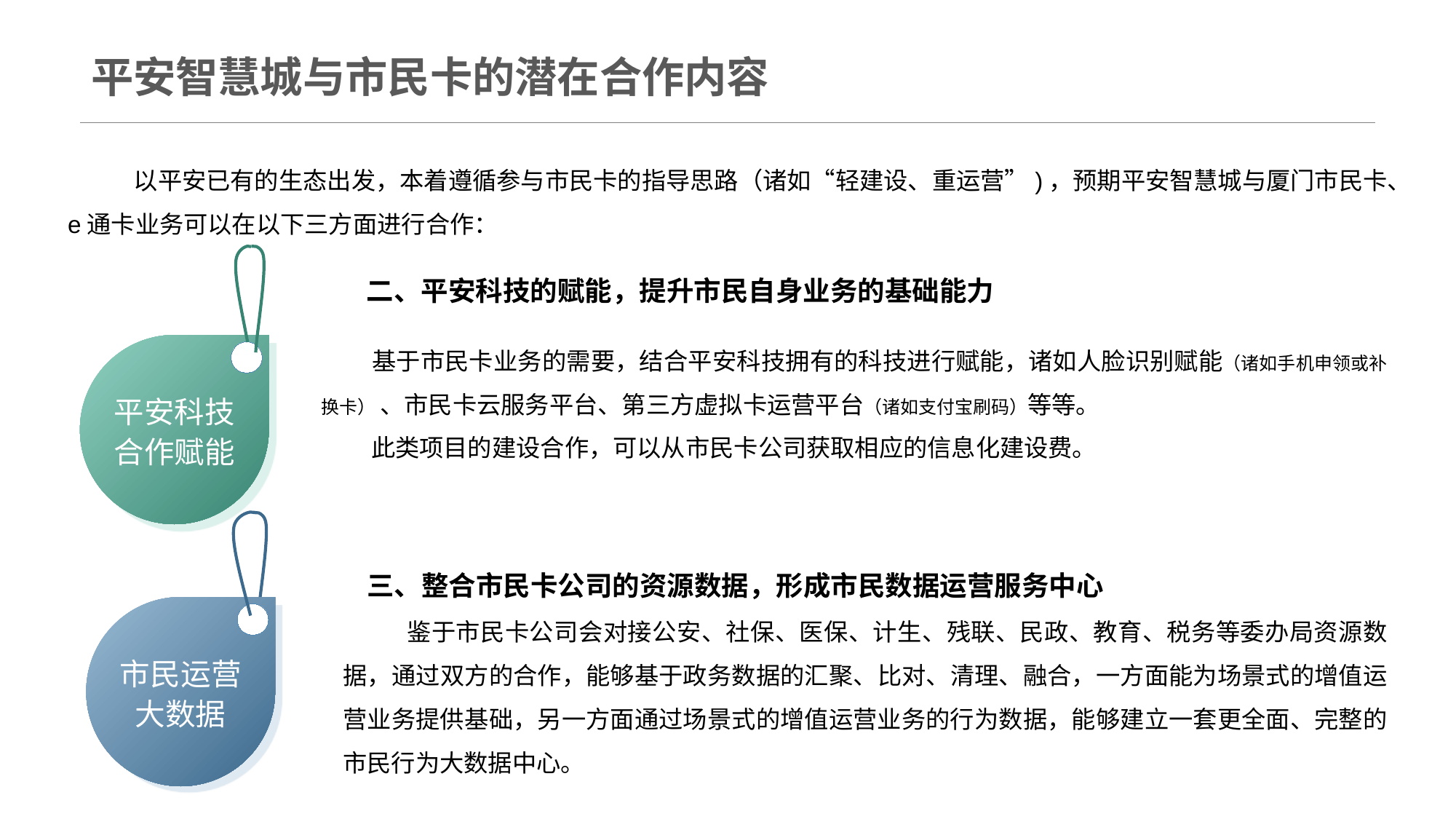

# 平安智慧城与市民卡的潜在合作内容
           以平安已有的生态出发，本着遵循参与市民卡的指导思路（诸如“轻建设、重运营”)，预期平安智慧城与厦门市民卡、e通卡业务可以在以下三方面进行合作：

二、平安科技的赋能，提升市民自身业务的基础能力
        基于市民卡业务的需要，结合平安科技拥有的科技进行赋能，诸如人脸识别赋能（诸如手机申领或补换卡） 、市民卡云服务平台、第三方虚拟卡运营平台（诸如支付宝刷码）等等。
        此类项目的建设合作，可以从市民卡公司获取相应的信息化建设费。

平安科技
合作赋能

三、整合市民卡公司的资源数据，形成市民数据运营服务中心
市民运营
大数据
          鉴于市民卡公司会对接公安、社保、医保、计生、残联、民政、教育、税务等委办局资源数据，通过双方的合作，能够基于政务数据的汇聚、比对、清理、融合，一方面能为场景式的增值运营业务提供基础，另一方面通过场景式的增值运营业务的行为数据，能够建立一套更全面、完整的市民行为大数据中心。